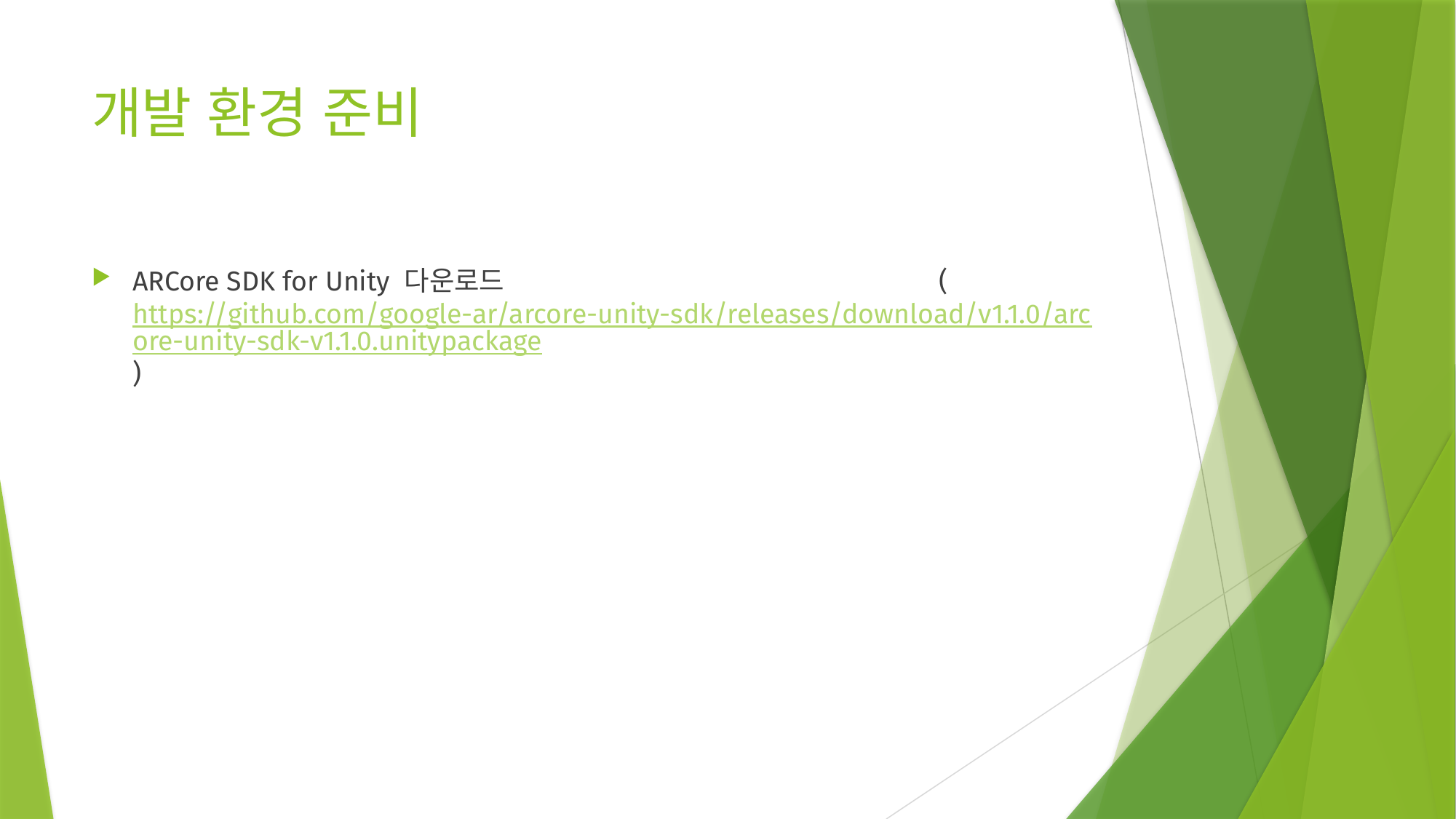

# 개발 환경 준비
ARCore SDK for Unity 다운로드                                                        (https://github.com/google-ar/arcore-unity-sdk/releases/download/v1.1.0/arcore-unity-sdk-v1.1.0.unitypackage)